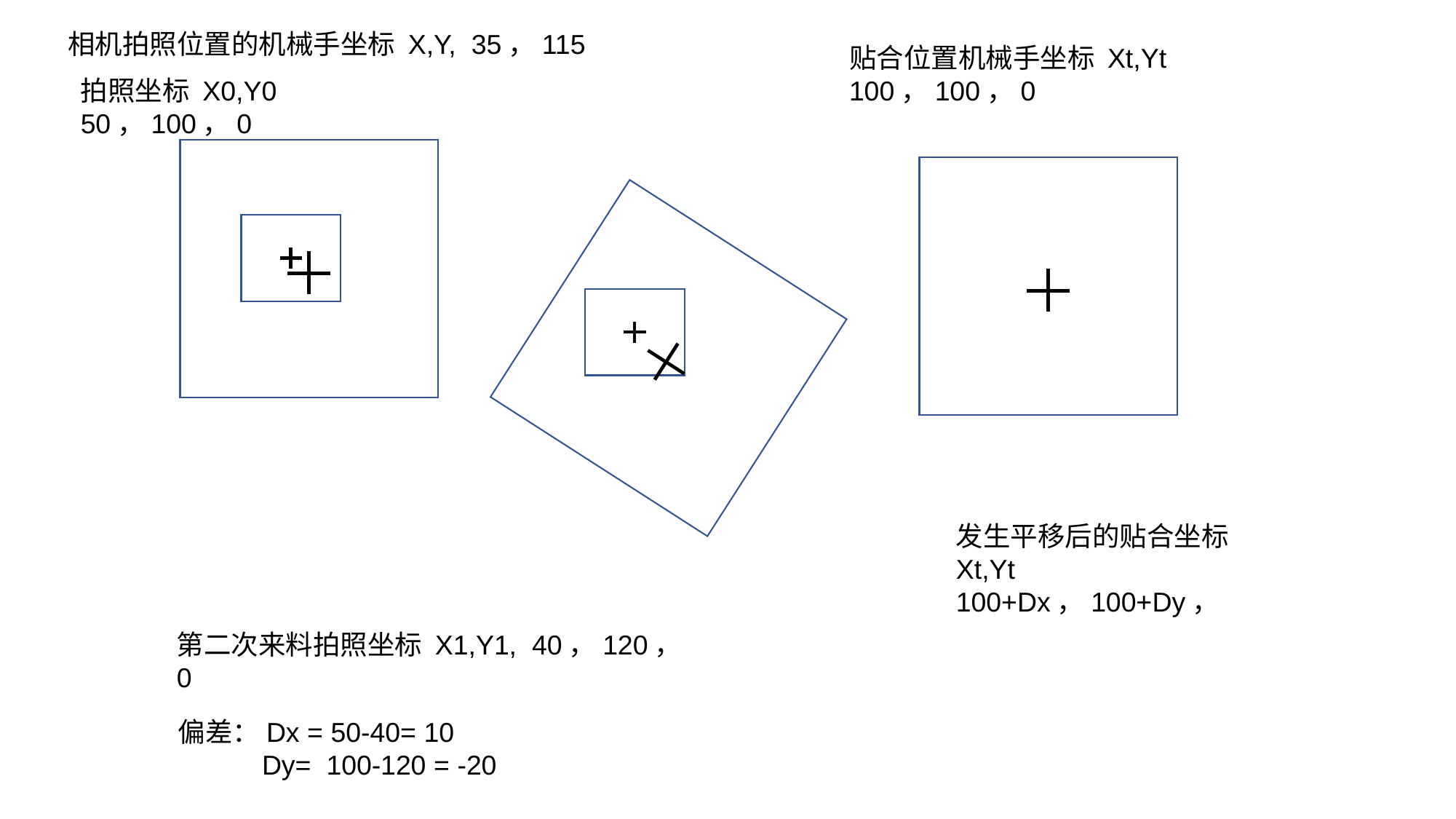

相机拍照位置的机械手坐标 X,Y,  35，115
贴合位置机械手坐标 Xt,Yt   100，100，0

拍照坐标 X0,Y0   50，100，0

发生平移后的贴合坐标 Xt,Yt   100+Dx，100+Dy，
第二次来料拍照坐标 X1,Y1,  40，120，0
偏差：Dx = 50-40= 10
           Dy=  100-120 = -20